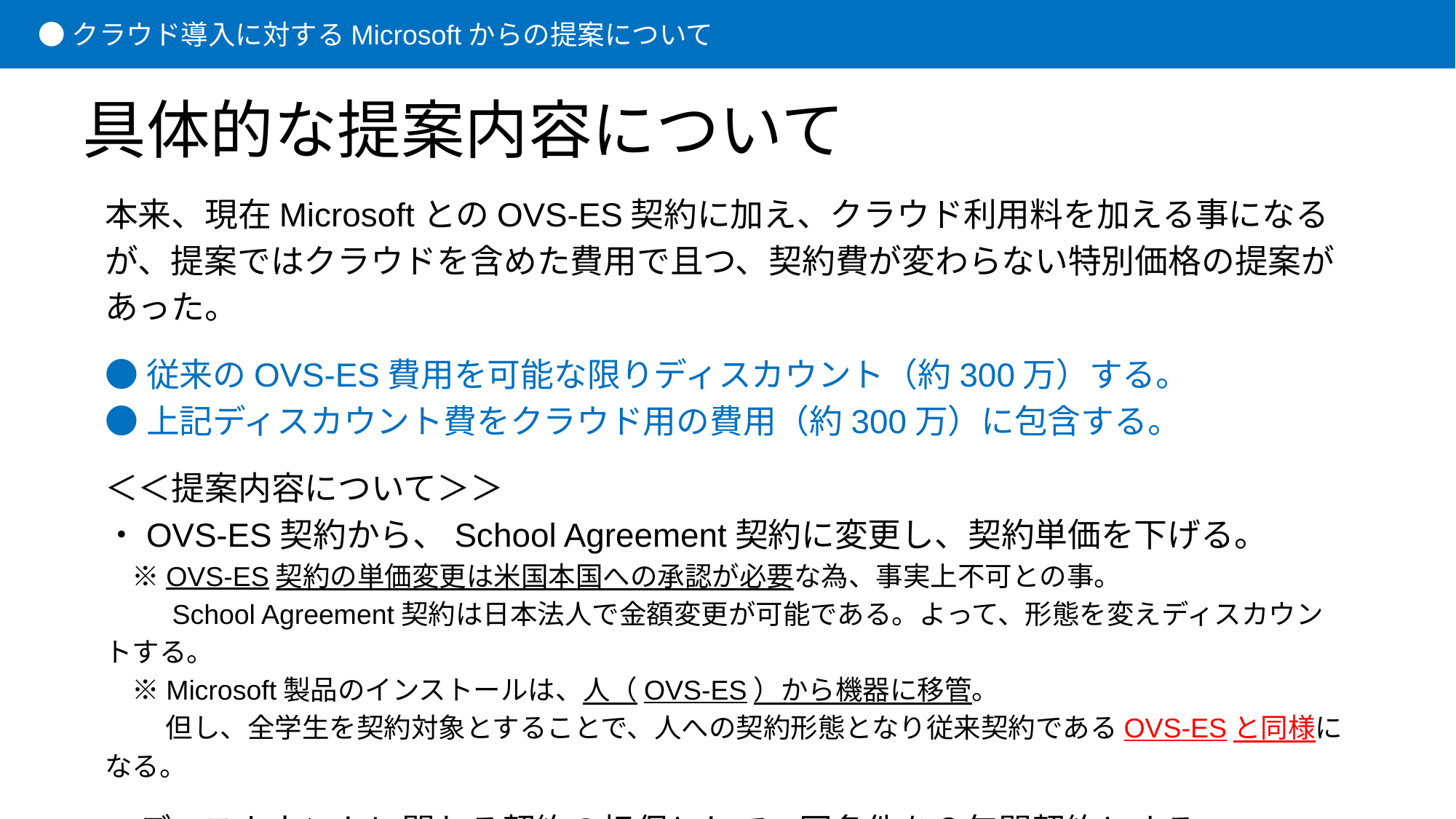

● クラウド導入に対するMicrosoftからの提案について
# 具体的な提案内容について
本来、現在MicrosoftとのOVS-ES契約に加え、クラウド利用料を加える事になるが、提案ではクラウドを含めた費用で且つ、契約費が変わらない特別価格の提案があった。

●従来のOVS-ES費用を可能な限りディスカウント（約300万）する。
●上記ディスカウント費をクラウド用の費用（約300万）に包含する。

＜＜提案内容について＞＞
・OVS-ES契約から、School Agreement契約に変更し、契約単価を下げる。
　※OVS-ES契約の単価変更は米国本国への承認が必要な為、事実上不可との事。
　　 School Agreement契約は日本法人で金額変更が可能である。よって、形態を変えディスカウントする。
　※Microsoft製品のインストールは、人（OVS-ES）から機器に移管。
　　 但し、全学生を契約対象とすることで、人への契約形態となり従来契約であるOVS-ESと同様になる。

・ディスカウントに関わる契約の担保として、同条件を３年間契約とする。
　※３年後、必要に応じOVS-ESへの契約に戻すことは可能。